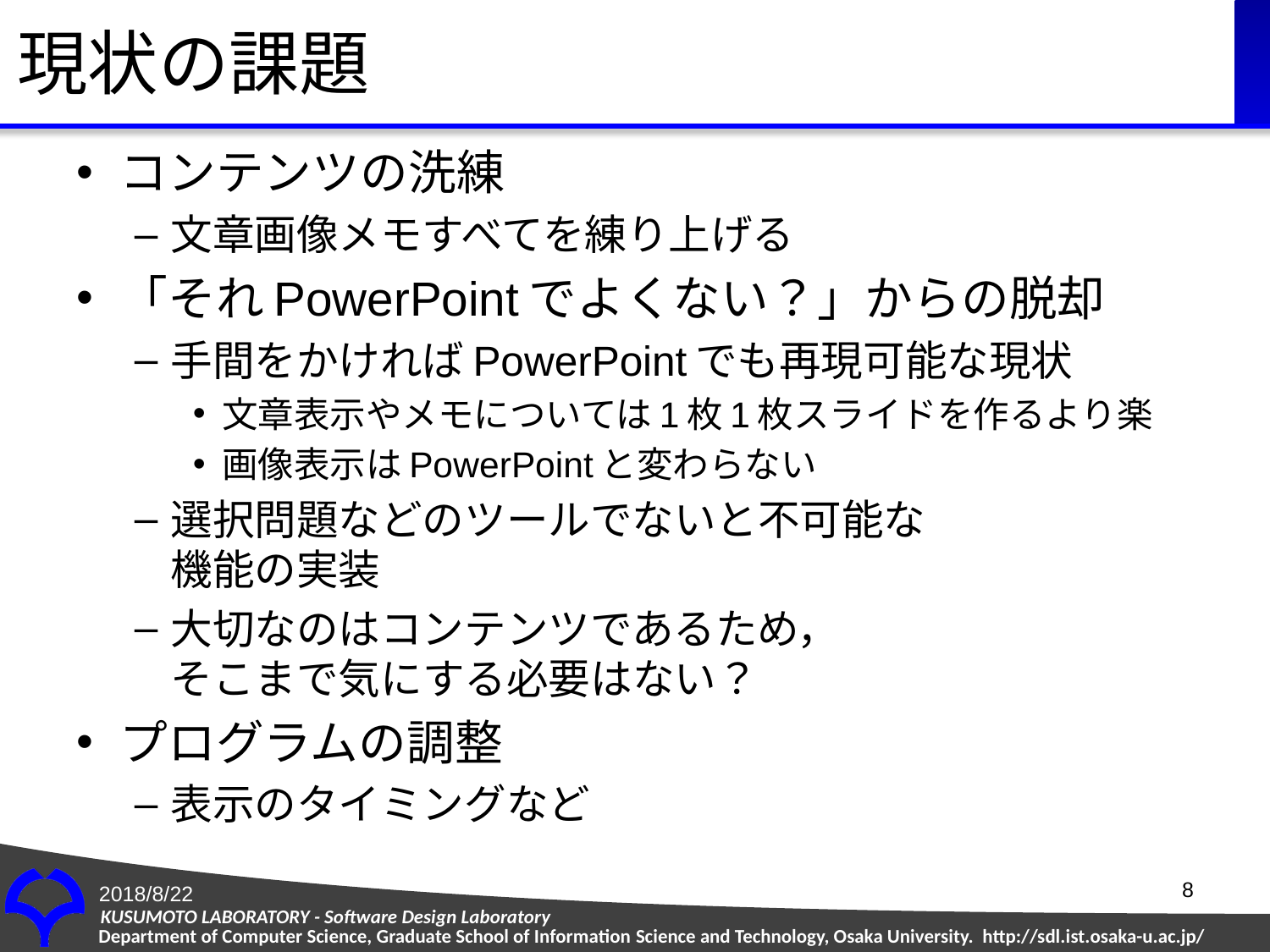

# 現状の課題
コンテンツの洗練
文章画像メモすべてを練り上げる
「それPowerPointでよくない？」からの脱却
手間をかければPowerPointでも再現可能な現状
文章表示やメモについては1枚1枚スライドを作るより楽
画像表示はPowerPointと変わらない
選択問題などのツールでないと不可能な
機能の実装
大切なのはコンテンツであるため，
そこまで気にする必要はない？
プログラムの調整
表示のタイミングなど

8
2018/8/22